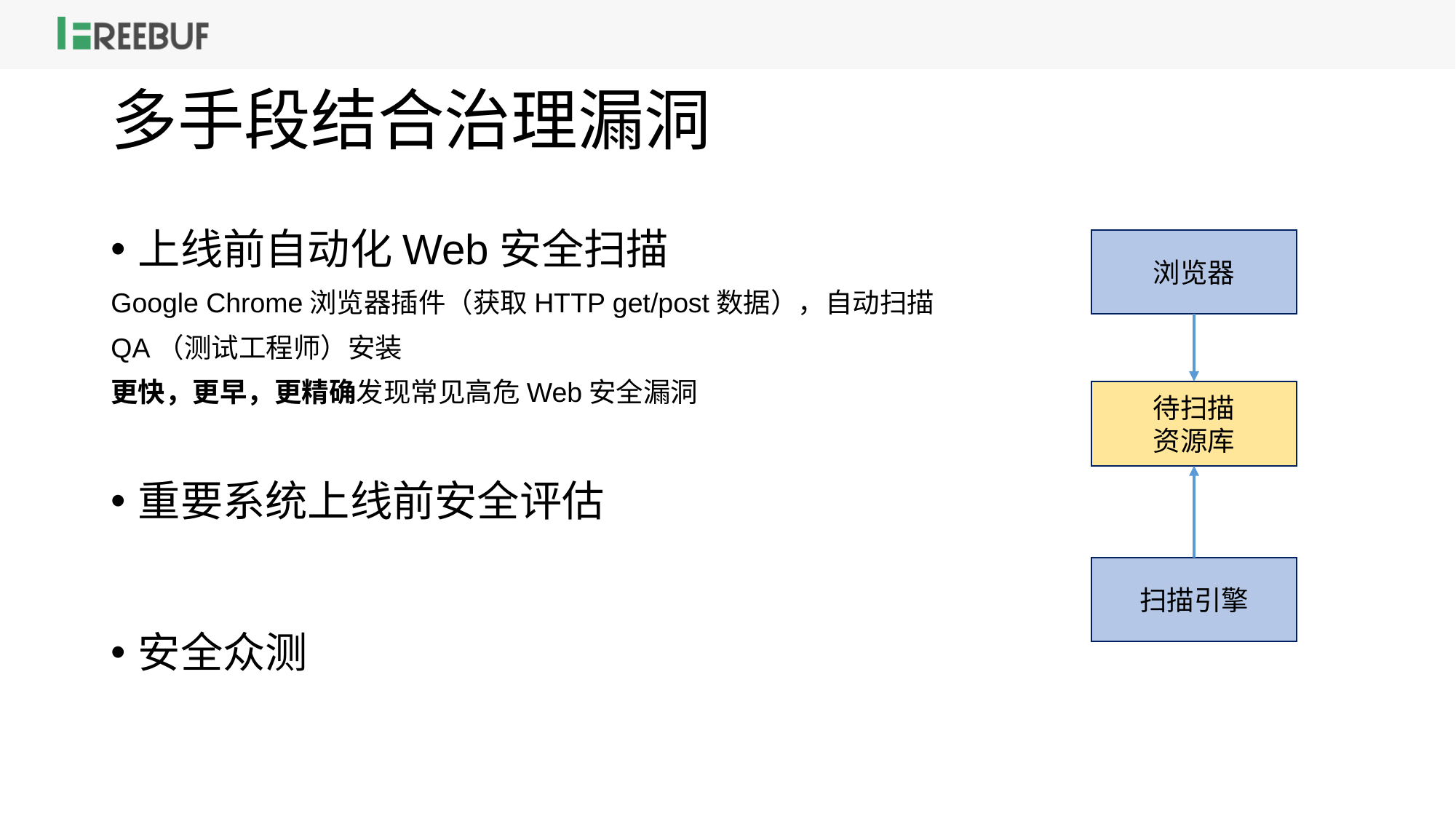

# 多手段结合治理漏洞
上线前自动化Web安全扫描
Google Chrome浏览器插件（获取HTTP get/post数据），自动扫描
QA（测试工程师）安装
更快，更早，更精确发现常见高危Web安全漏洞

浏览器
待扫描
资源库
重要系统上线前安全评估
扫描引擎
安全众测